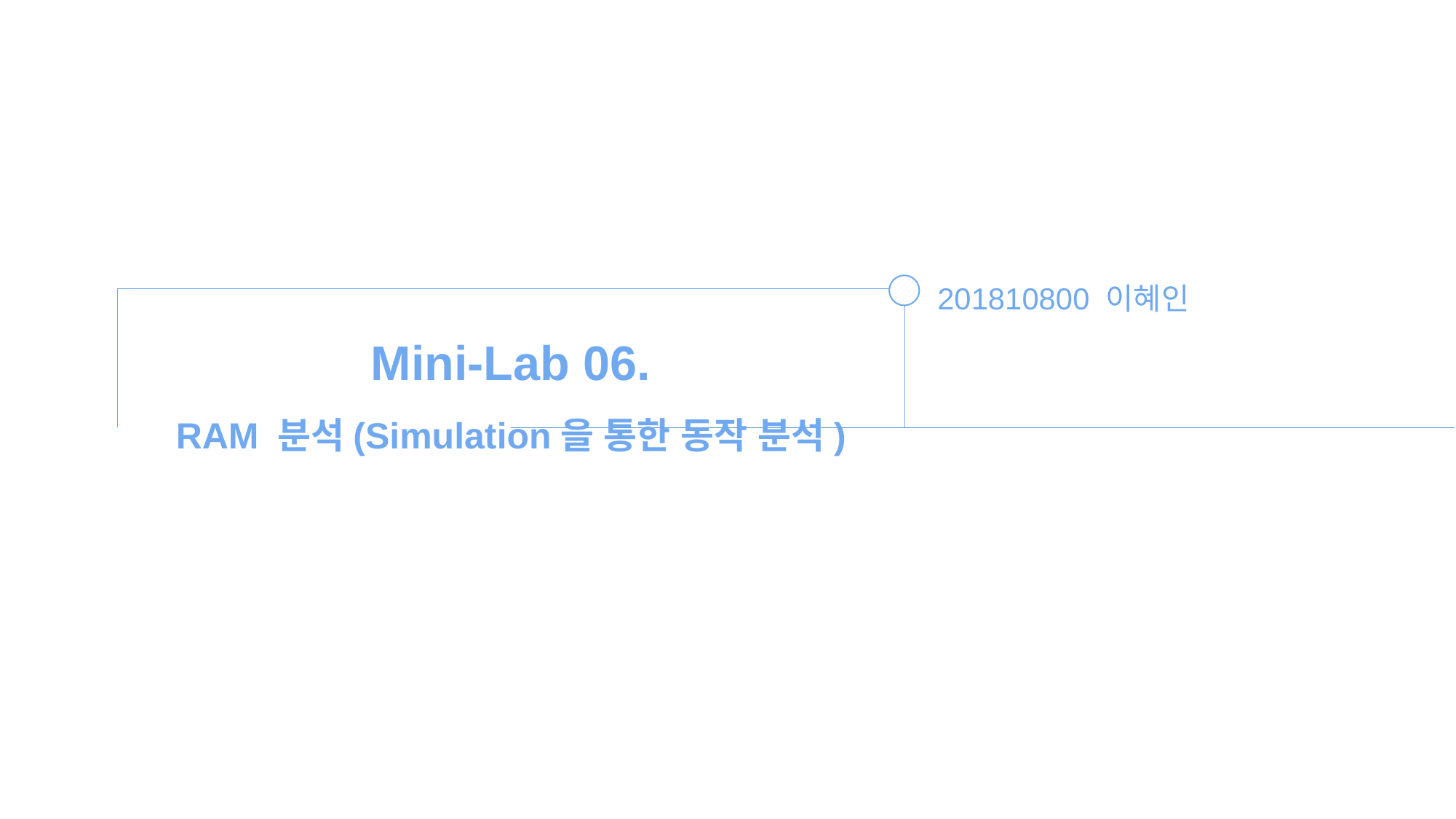

201810800 이혜인

Mini-Lab 06.
RAM 분석(Simulation을 통한 동작 분석)